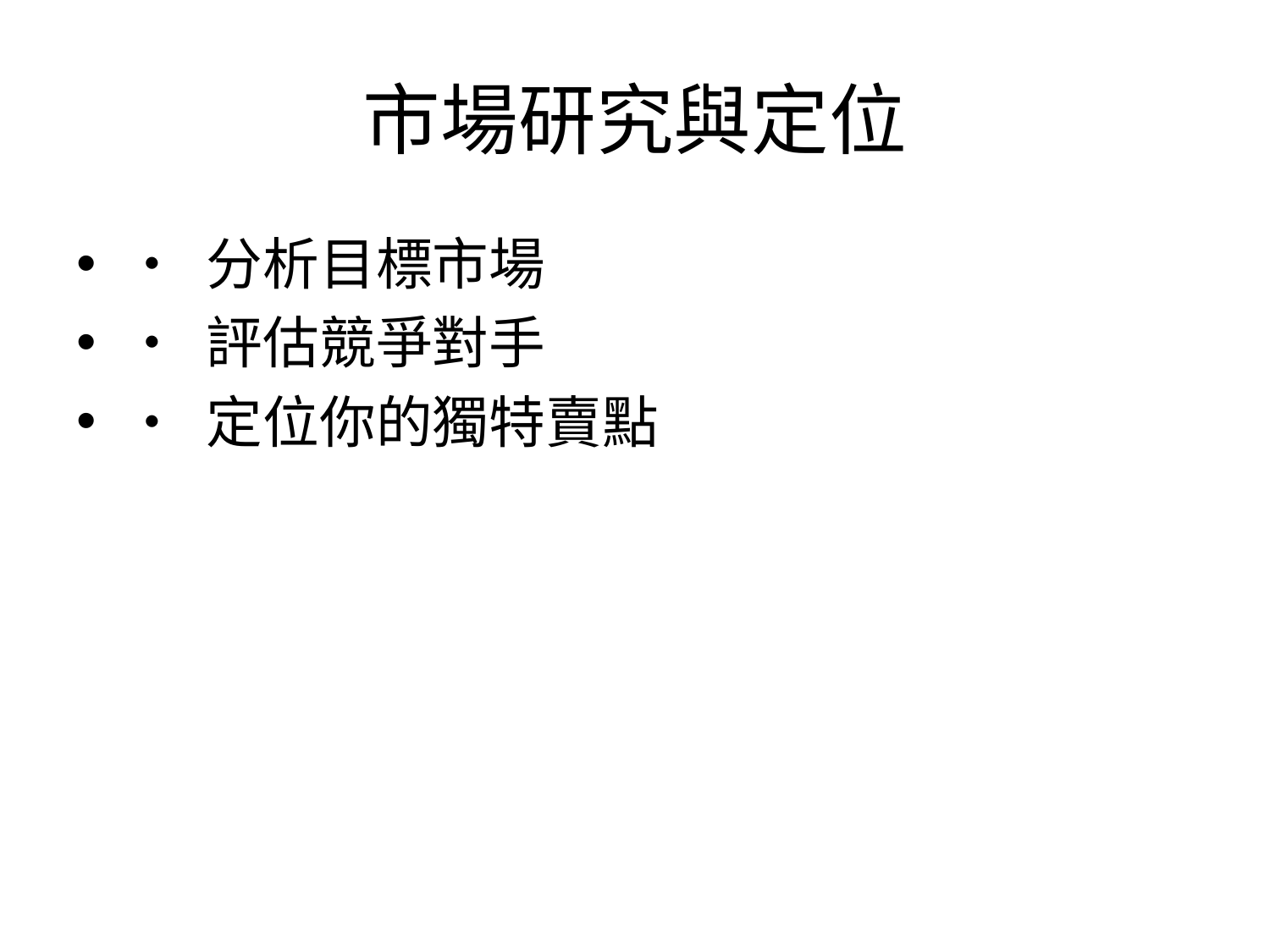

# 市場研究與定位
• 分析目標市場
• 評估競爭對手
• 定位你的獨特賣點